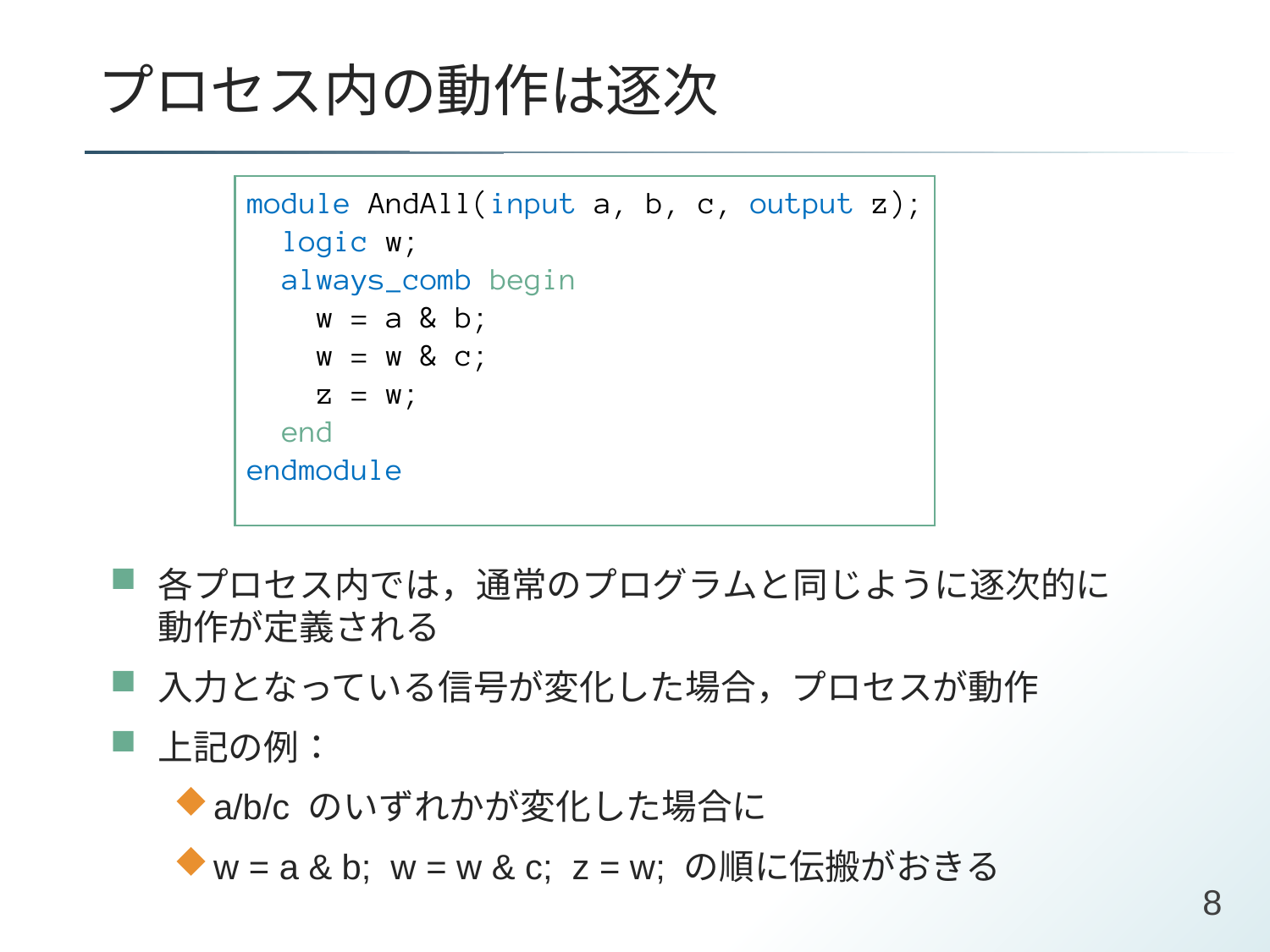

# プロセス内の動作は逐次
module AndAll(input a, b, c, output z);
  logic w;
  always_comb begin
    w = a & b;
    w = w & c;
    z = w;
  end
endmodule
各プロセス内では，通常のプログラムと同じように逐次的に動作が定義される
入力となっている信号が変化した場合，プロセスが動作
上記の例：
a/b/c のいずれかが変化した場合に
w = a & b;  w = w & c;  z = w; の順に伝搬がおきる

8